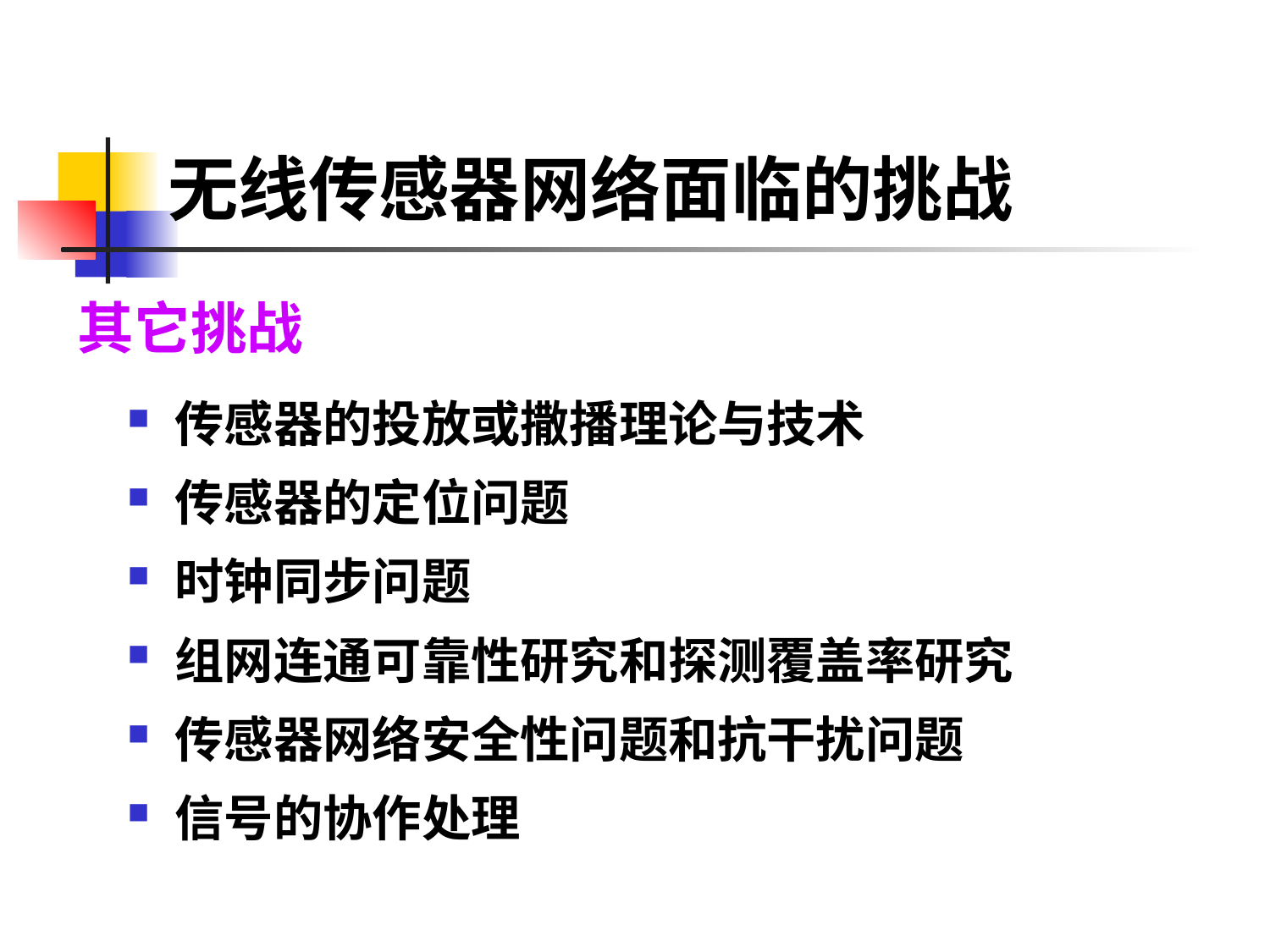

# 无线传感器网络面临的挑战
其它挑战
传感器的投放或撒播理论与技术
传感器的定位问题
时钟同步问题
组网连通可靠性研究和探测覆盖率研究
传感器网络安全性问题和抗干扰问题
信号的协作处理